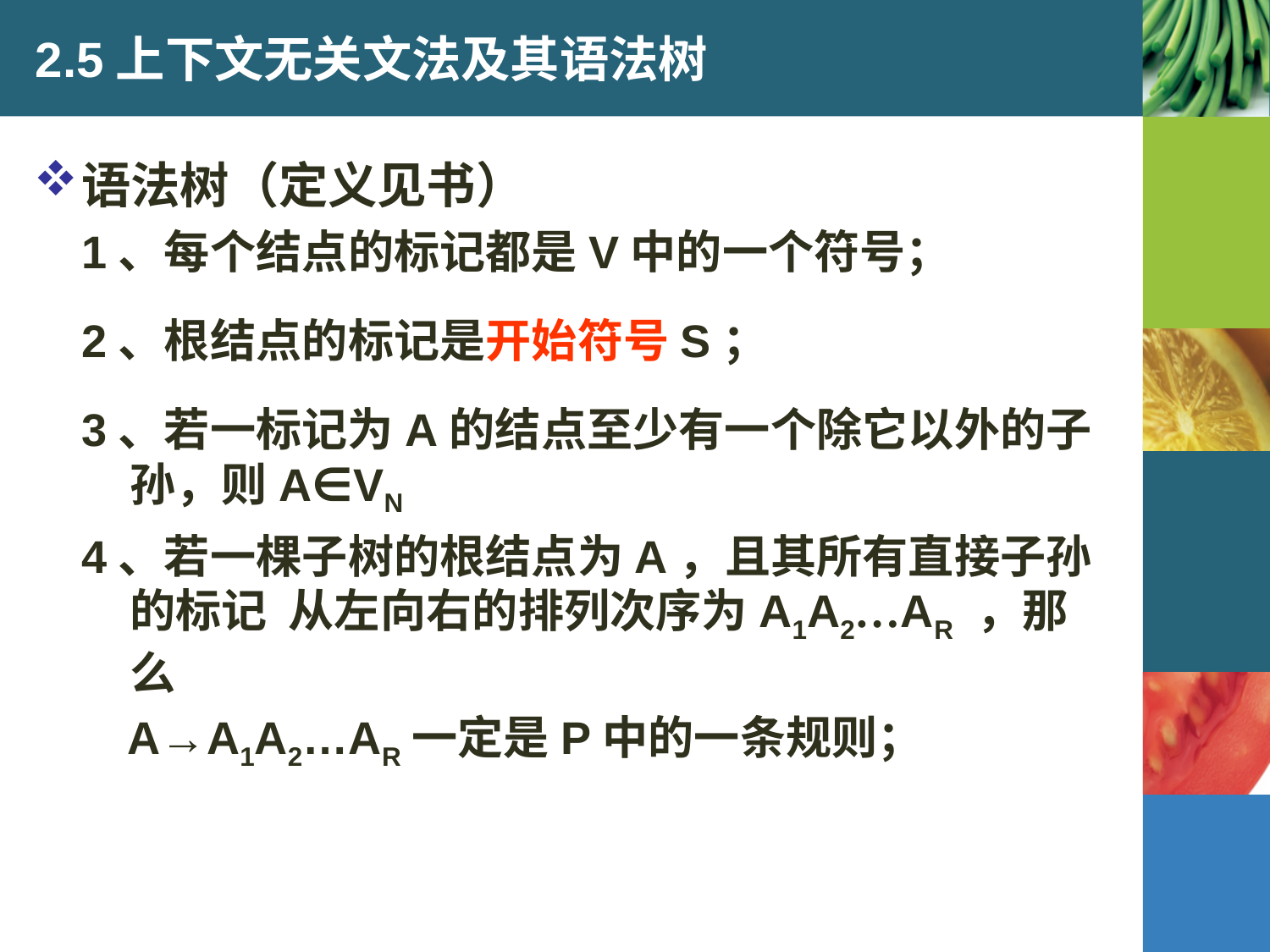

# 2.5上下文无关文法及其语法树
语法树（定义见书）
1、每个结点的标记都是V中的一个符号；

2、根结点的标记是开始符号S；

3、若一标记为A的结点至少有一个除它以外的子孙，则A∈VN
4、若一棵子树的根结点为A，且其所有直接子孙的标记  从左向右的排列次序为A1A2…AR ，那么
    A→A1A2…AR一定是P中的一条规则；